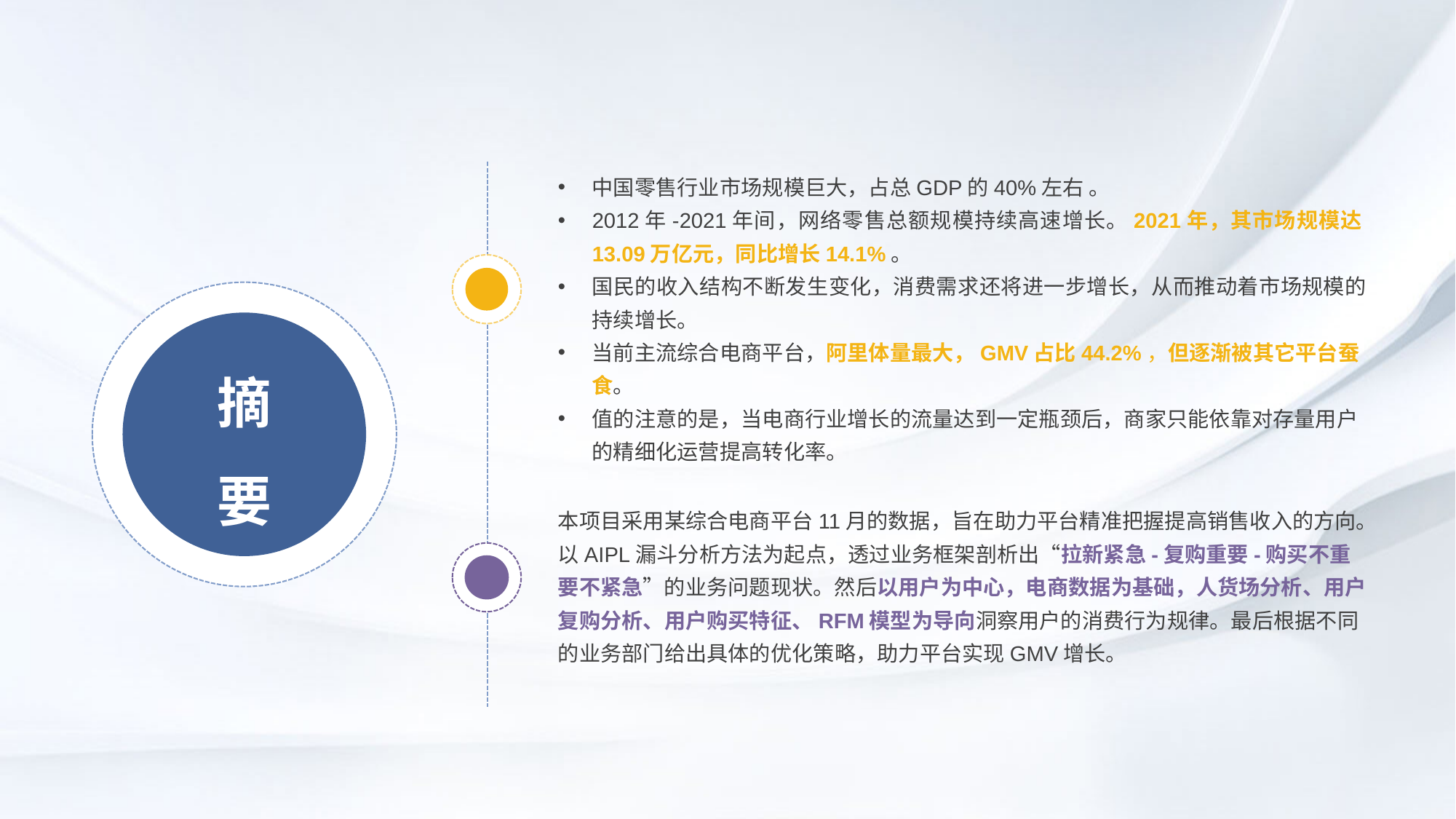

中国零售行业市场规模巨大，占总GDP的40%左右 。
2012年-2021年间，网络零售总额规模持续高速增长。2021年，其市场规模达13.09万亿元，同比增长14.1%。
国民的收入结构不断发生变化，消费需求还将进一步增长，从而推动着市场规模的持续增长。
当前主流综合电商平台，阿里体量最大，GMV占比44.2%，但逐渐被其它平台蚕食。
值的注意的是，当电商行业增长的流量达到一定瓶颈后，商家只能依靠对存量用户的精细化运营提高转化率。

摘
要
本项目采用某综合电商平台11月的数据，旨在助力平台精准把握提高销售收入的方向。以AIPL漏斗分析方法为起点，透过业务框架剖析出“拉新紧急-复购重要-购买不重要不紧急”的业务问题现状。然后以用户为中心，电商数据为基础，人货场分析、用户复购分析、用户购买特征、RFM模型为导向洞察用户的消费行为规律。最后根据不同的业务部门给出具体的优化策略，助力平台实现GMV增长。